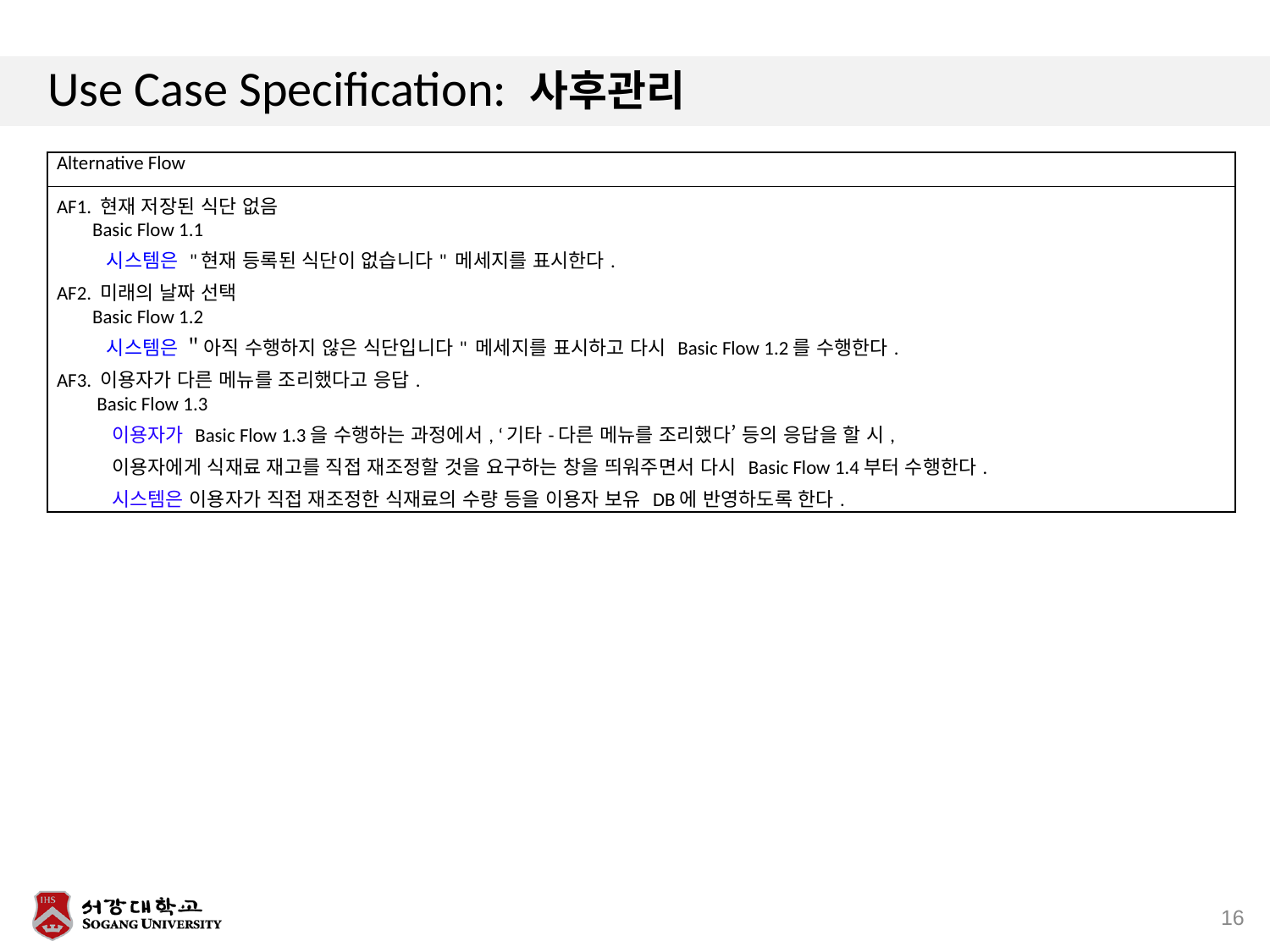

# Use Case Specification: 사후관리
| Alternative Flow |
| --- |
| AF1. 현재 저장된 식단 없음 Basic Flow 1.1 시스템은 "현재 등록된 식단이 없습니다" 메세지를 표시한다. AF2. 미래의 날짜 선택 Basic Flow 1.2 시스템은 ＂아직 수행하지 않은 식단입니다" 메세지를 표시하고 다시 Basic Flow 1.2를 수행한다. AF3. 이용자가 다른 메뉴를 조리했다고 응답. Basic Flow 1.3 이용자가 Basic Flow 1.3을 수행하는 과정에서, ‘기타-다른 메뉴를 조리했다’ 등의 응답을 할 시, 이용자에게 식재료 재고를 직접 재조정할 것을 요구하는 창을 띄워주면서 다시 Basic Flow 1.4부터 수행한다. 시스템은 이용자가 직접 재조정한 식재료의 수량 등을 이용자 보유 DB에 반영하도록 한다. |
16